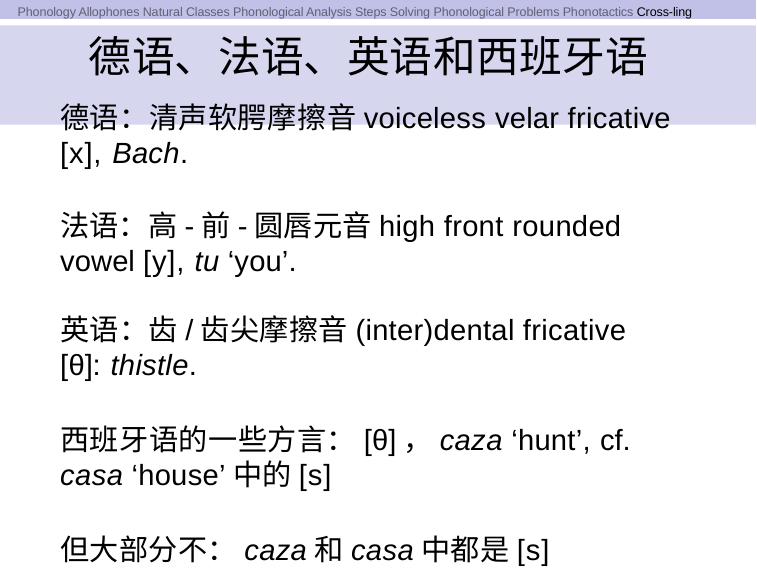

Phonology Allophones Natural Classes Phonological Analysis Steps Solving Phonological Problems Phonotactics Cross-ling
# 德语、法语、英语和西班牙语
德语：清声软腭摩擦音voiceless velar fricative [x], Bach.

法语：高-前-圆唇元音high front rounded vowel [y], tu ‘you’.

英语：齿/齿尖摩擦音(inter)dental fricative [θ]: thistle.

西班牙语的一些方言：[θ]，caza ‘hunt’, cf. casa ‘house’中的[s]

但大部分不：caza和casa中都是[s]